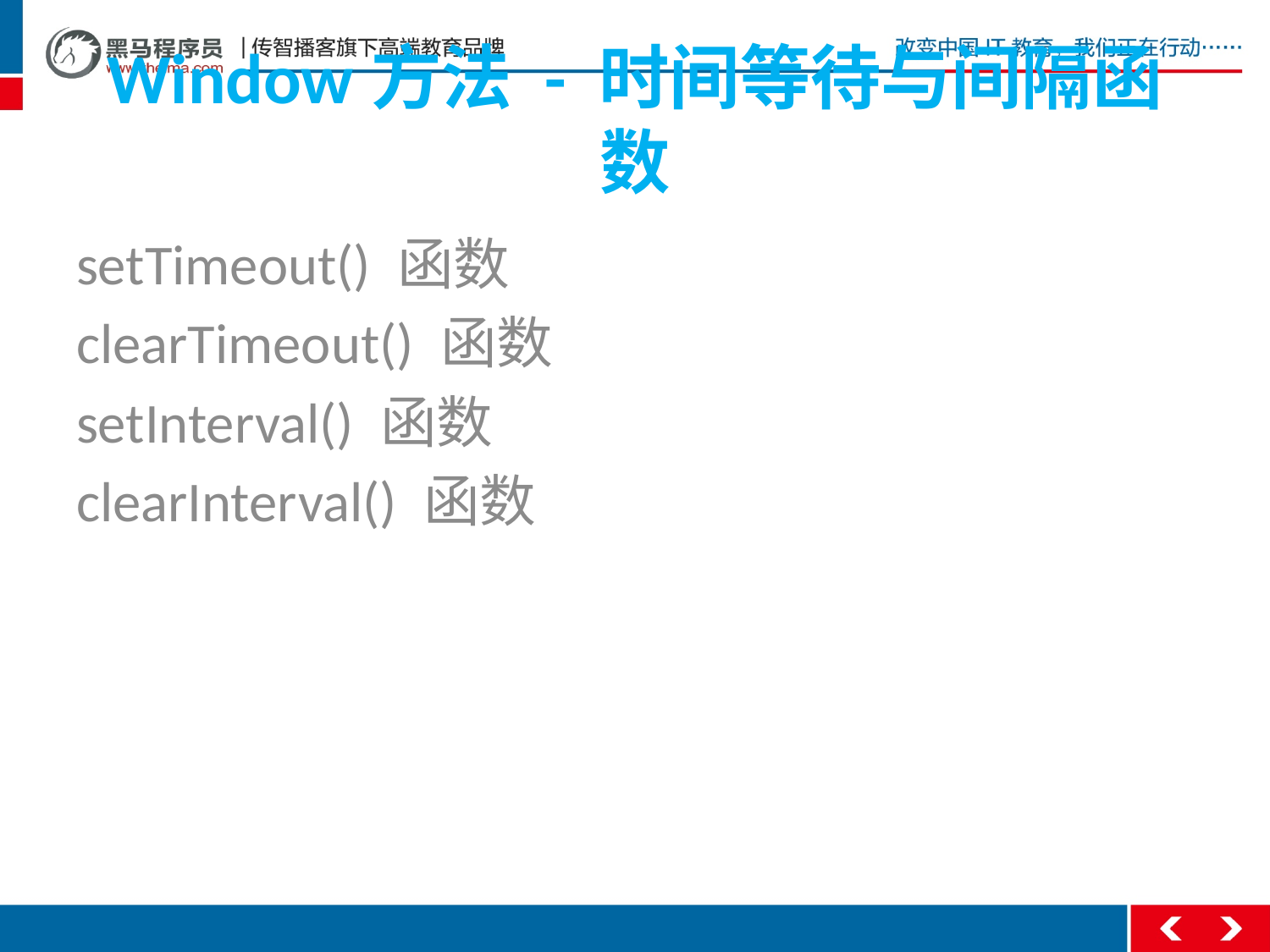

# Window方法 - 时间等待与间隔函数
setTimeout() 函数
clearTimeout() 函数
setInterval() 函数
clearInterval() 函数